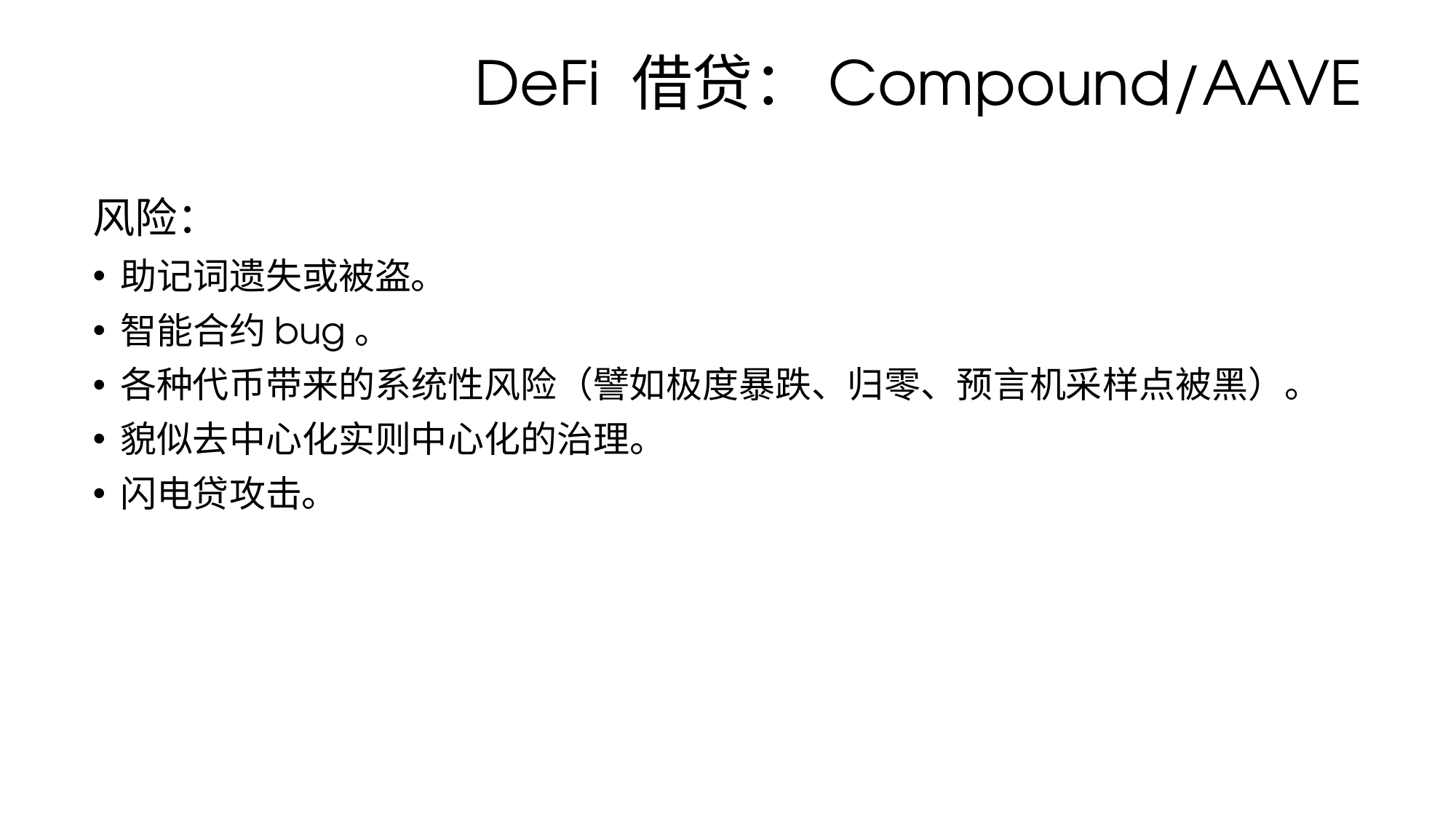

# DeFi 借贷：Compound/AAVE
风险：
助记词遗失或被盗。
智能合约bug。
各种代币带来的系统性风险（譬如极度暴跌、归零、预言机采样点被黑）。
貌似去中心化实则中心化的治理。
闪电贷攻击。